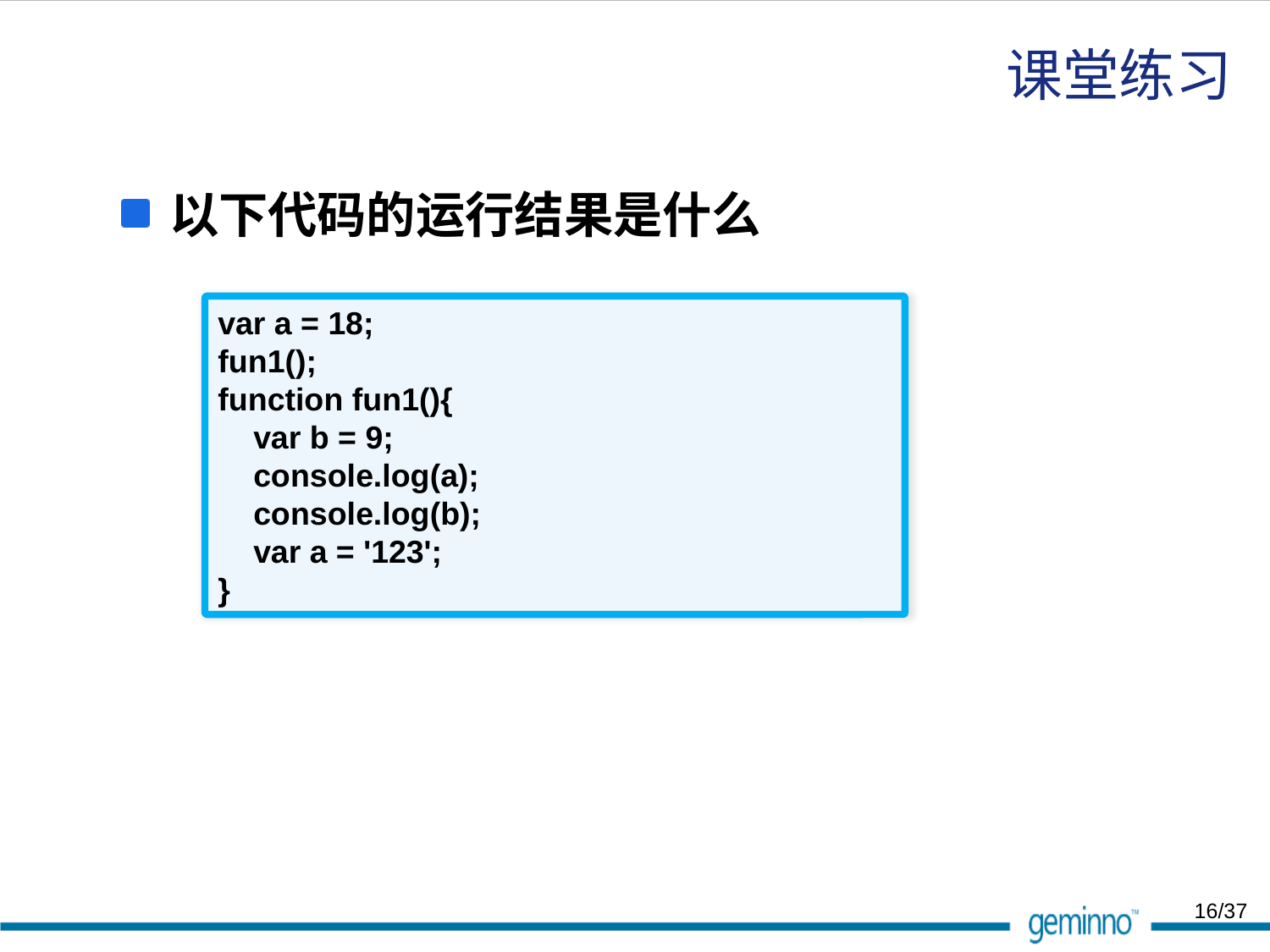

# 课堂练习
以下代码的运行结果是什么
var a = 18;
fun1();
function fun1(){
    var b = 9;
    console.log(a);
    console.log(b);
    var a = '123';
}
16/37